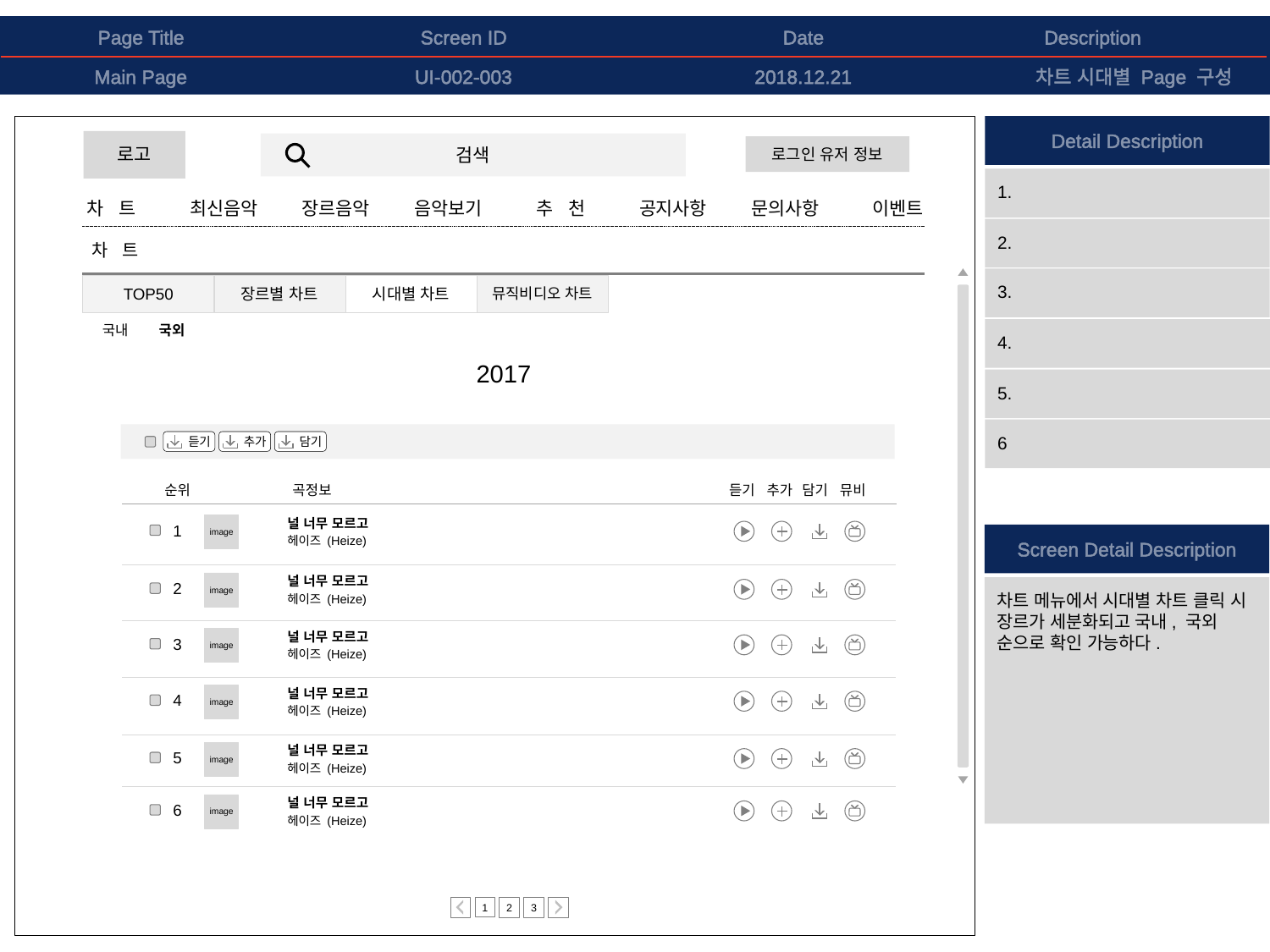

Page Title
Screen ID
Date
Description
Main Page
UI-002-003
2018.12.21
차트 시대별 Page 구성

Detail Description

로고

로그인 유저 정보
검색

1.
차   트
최신음악
장르음악
음악보기
추   천
공지사항
문의사항
이벤트

2.
차   트

3.

뮤직비디오 차트
TOP50
장르별 차트
시대별 차트
국내
국외

4.
2017

5.

6

듣기

추가

담기

순위
곡정보
듣기
추가
담기
뮤비
널 너무 모르고
1

image

Screen Detail Description

헤이즈 (Heize)
널 너무 모르고
2

image

차트 메뉴에서 시대별 차트 클릭 시 장르가 세분화되고 국내, 국외 순으로 확인 가능하다.
헤이즈 (Heize)
널 너무 모르고
3

image

헤이즈 (Heize)
널 너무 모르고
4

image

헤이즈 (Heize)
널 너무 모르고
5

image

헤이즈 (Heize)
널 너무 모르고
6

image

헤이즈 (Heize)
1

2

3